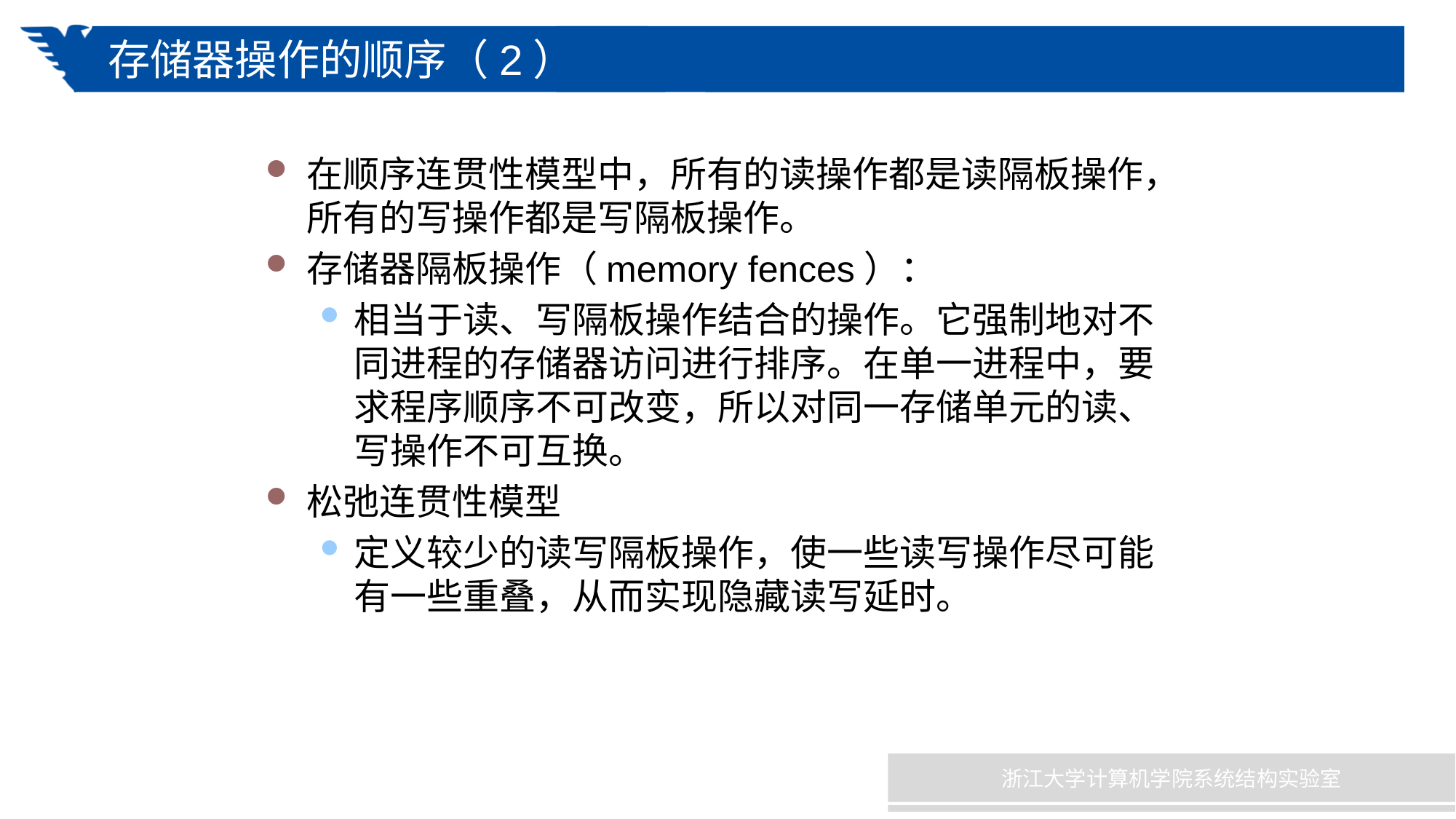

# 存储器操作的顺序（2）
在顺序连贯性模型中，所有的读操作都是读隔板操作，所有的写操作都是写隔板操作。
存储器隔板操作（memory fences）：
相当于读、写隔板操作结合的操作。它强制地对不同进程的存储器访问进行排序。在单一进程中，要求程序顺序不可改变，所以对同一存储单元的读、写操作不可互换。
松弛连贯性模型
定义较少的读写隔板操作，使一些读写操作尽可能有一些重叠，从而实现隐藏读写延时。